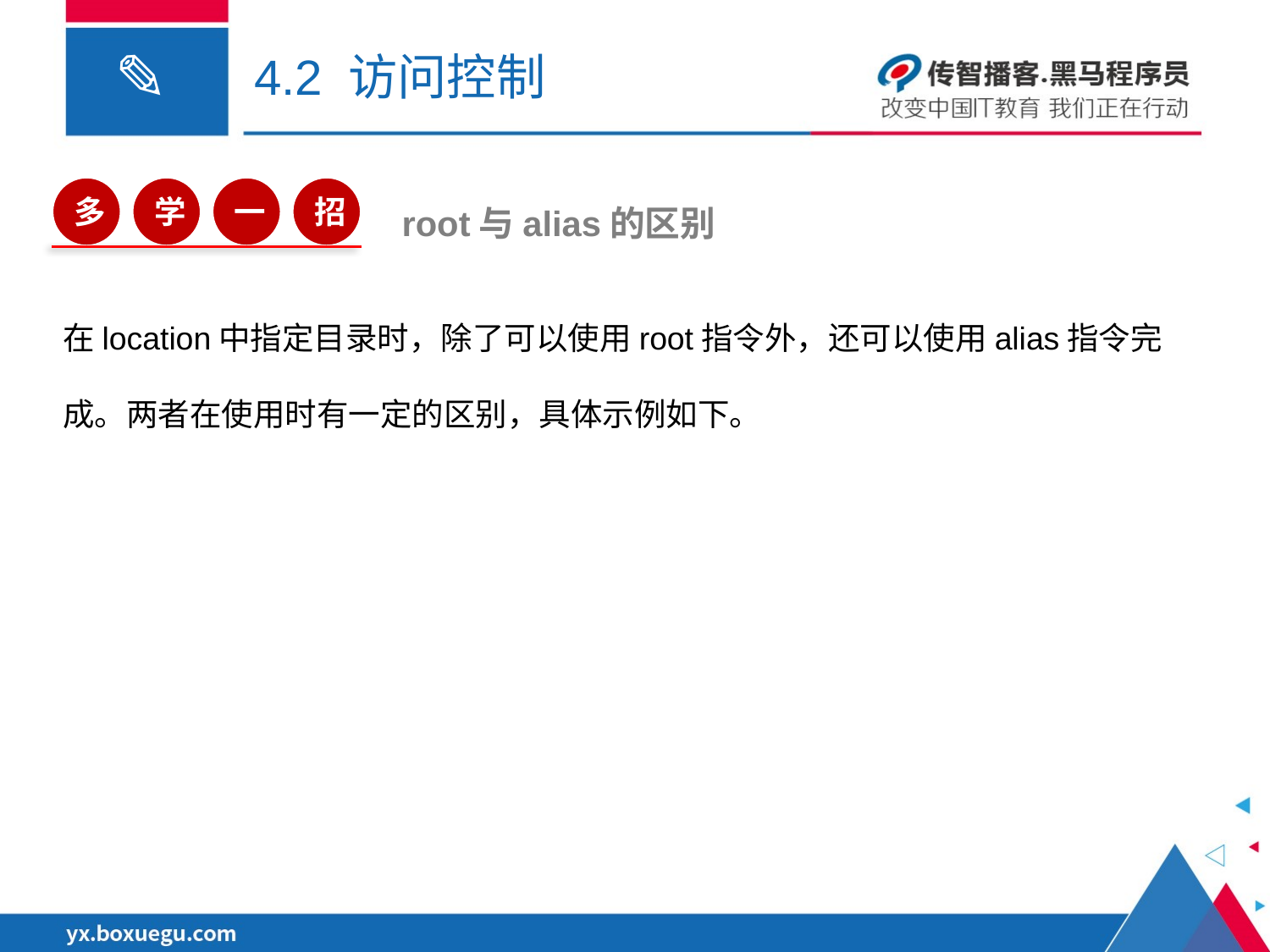

# 4.2 访问控制
多
学
一
招
root与alias的区别
在location中指定目录时，除了可以使用root指令外，还可以使用alias指令完成。两者在使用时有一定的区别，具体示例如下。